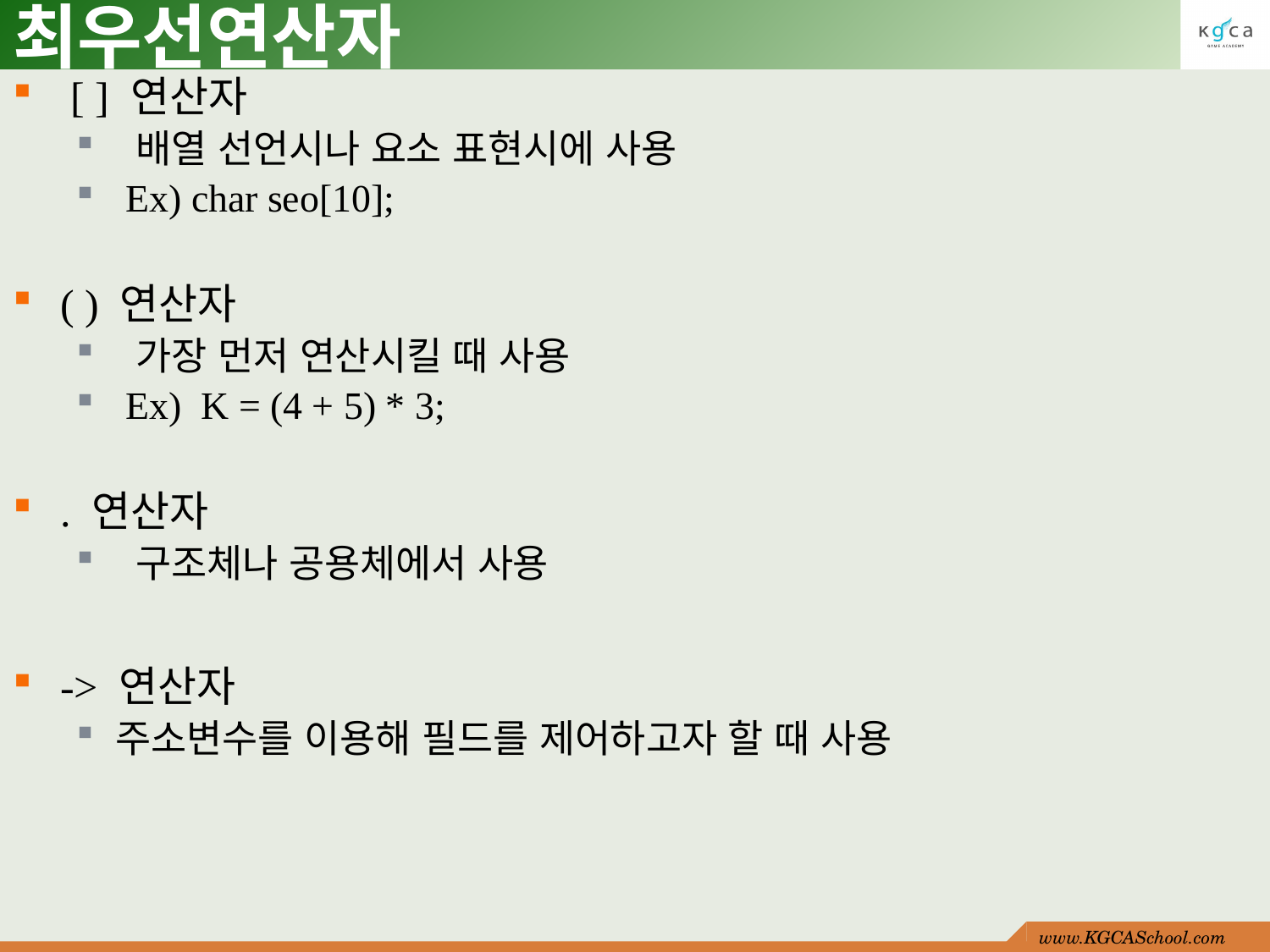

# 최우선연산자
 [ ] 연산자
 배열 선언시나 요소 표현시에 사용
 Ex) char seo[10];

( ) 연산자
 가장 먼저 연산시킬 때 사용
 Ex)  K = (4 + 5) * 3;

. 연산자
 구조체나 공용체에서 사용

-> 연산자
주소변수를 이용해 필드를 제어하고자 할 때 사용